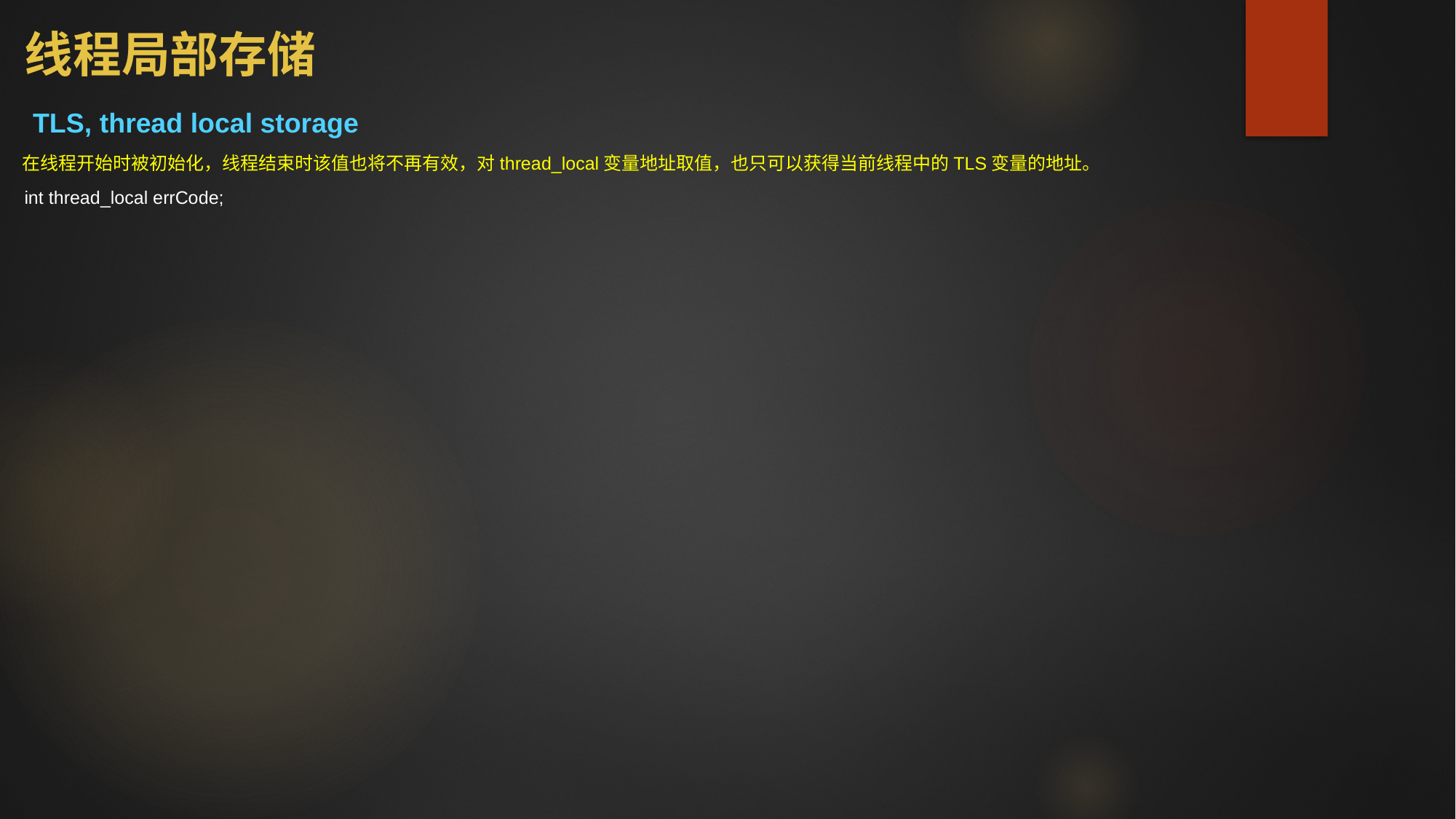

# 线程局部存储
TLS, thread local storage
在线程开始时被初始化，线程结束时该值也将不再有效，对thread_local变量地址取值，也只可以获得当前线程中的TLS变量的地址。
int thread_local errCode;